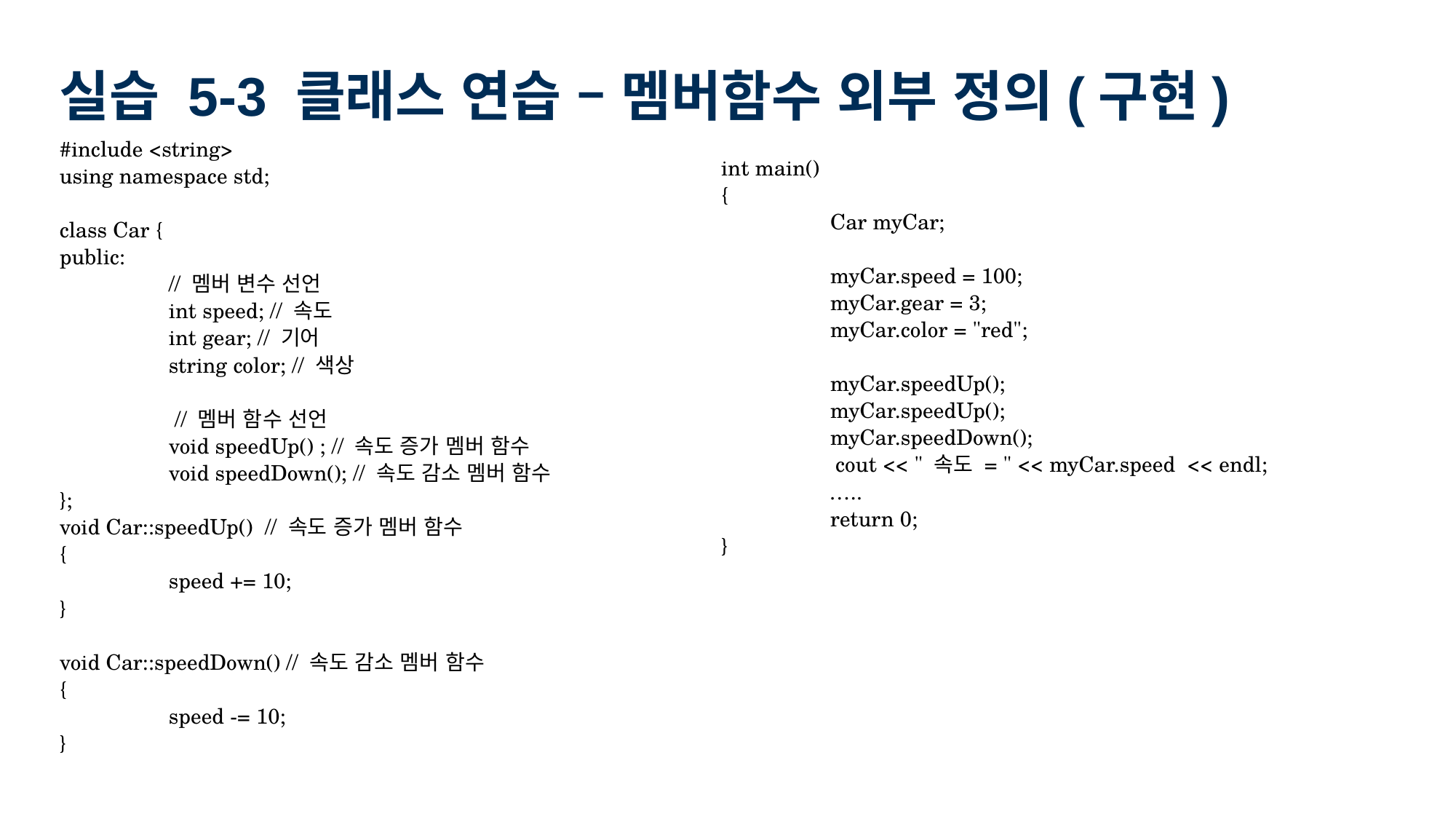

# 실습 5-3 클래스 연습 – 멤버함수 외부 정의(구현)
#include <string>
using namespace std;

class Car {
public:
	// 멤버 변수 선언
	int speed; // 속도
	int gear; // 기어
	string color; // 색상

	 // 멤버 함수 선언
	void speedUp() ; // 속도 증가 멤버 함수
	void speedDown(); // 속도 감소 멤버 함수
};
void Car::speedUp()  // 속도 증가 멤버 함수
{
	speed += 10;
}

void Car::speedDown() // 속도 감소 멤버 함수
{
	speed -= 10;
}

int main()
{
	Car myCar;

	myCar.speed = 100;
	myCar.gear = 3;
	myCar.color = "red";

	myCar.speedUp();
	myCar.speedUp();
	myCar.speedDown();
                   cout << " 속도 = " << myCar.speed  << endl;
                  …..
	return 0;
}
17